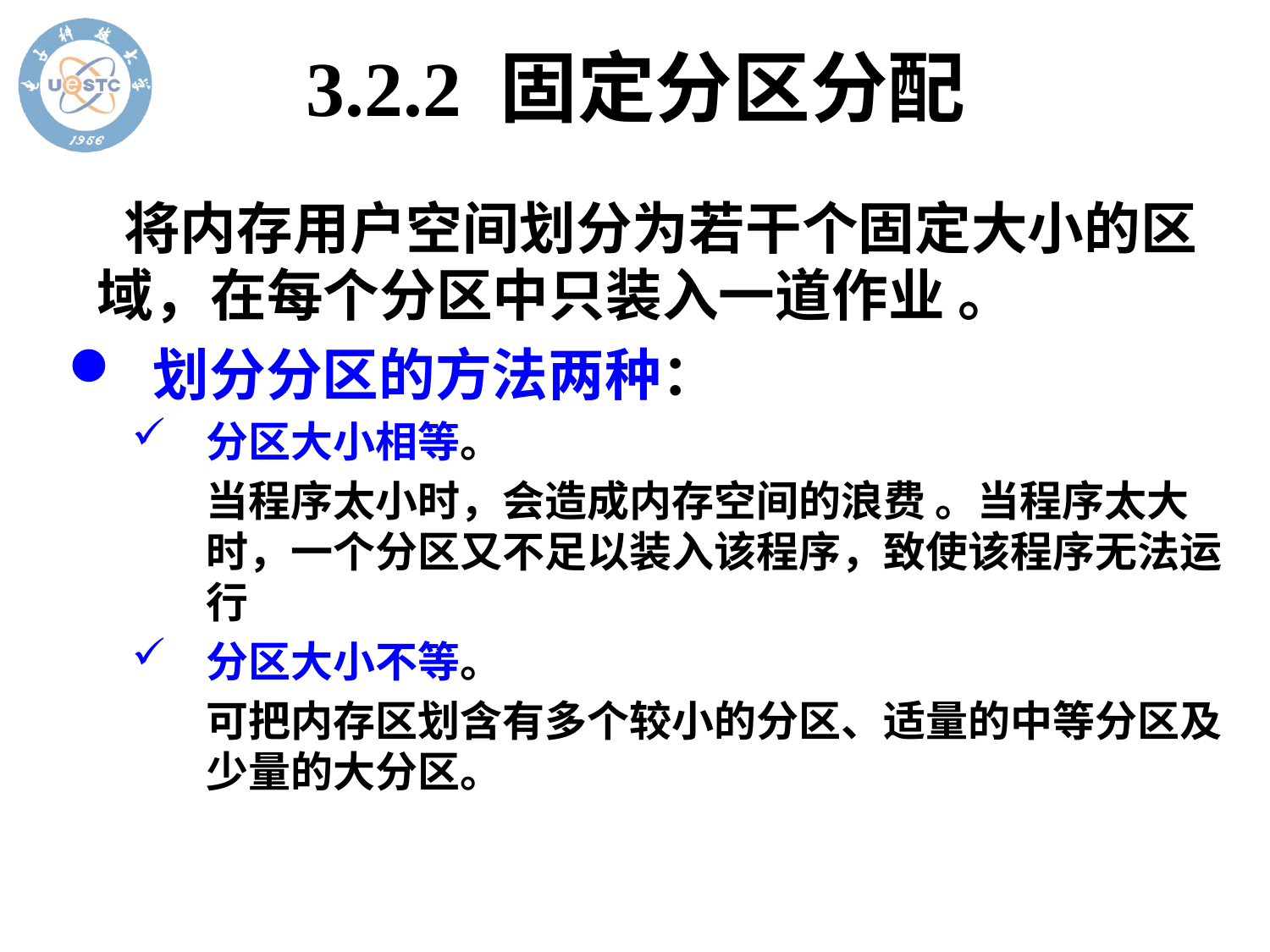

# 3.2.2 固定分区分配
	 将内存用户空间划分为若干个固定大小的区域，在每个分区中只装入一道作业 。
划分分区的方法两种：
分区大小相等。
	当程序太小时，会造成内存空间的浪费 。当程序太大时，一个分区又不足以装入该程序，致使该程序无法运行
分区大小不等。
	可把内存区划含有多个较小的分区、适量的中等分区及少量的大分区。